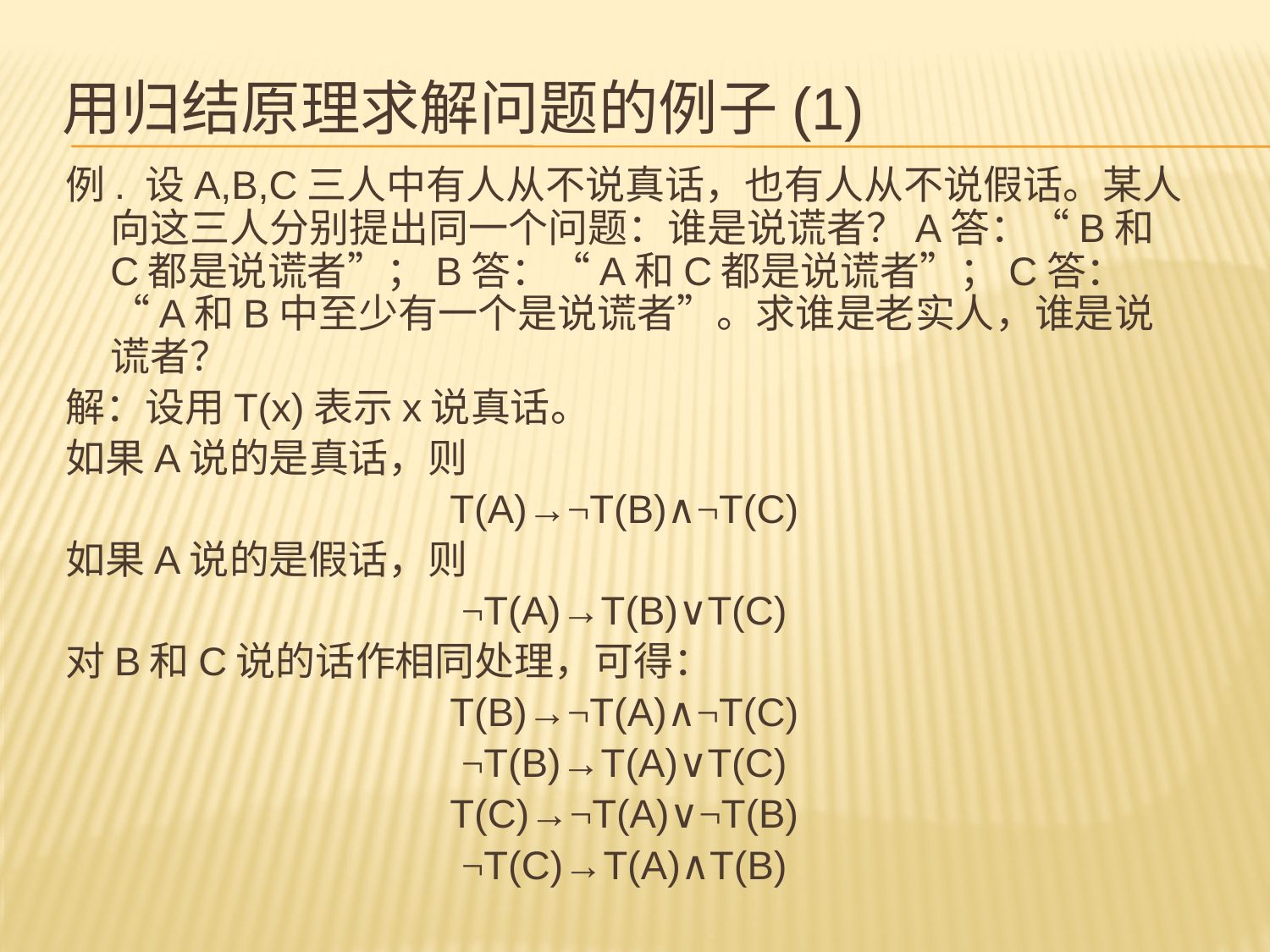

# 用归结原理求解问题的例子(1)
例. 设A,B,C三人中有人从不说真话，也有人从不说假话。某人向这三人分别提出同一个问题：谁是说谎者？A答：“B和C都是说谎者”；B答：“A和C都是说谎者”；C答：“A和B中至少有一个是说谎者”。求谁是老实人，谁是说谎者？
解：设用T(x)表示x说真话。
如果A说的是真话，则
T(A)→¬T(B)∧¬T(C)
如果A说的是假话，则
¬T(A)→T(B)∨T(C)
对B和C说的话作相同处理，可得：
T(B)→¬T(A)∧¬T(C)
¬T(B)→T(A)∨T(C)
T(C)→¬T(A)∨¬T(B)
¬T(C)→T(A)∧T(B)
48